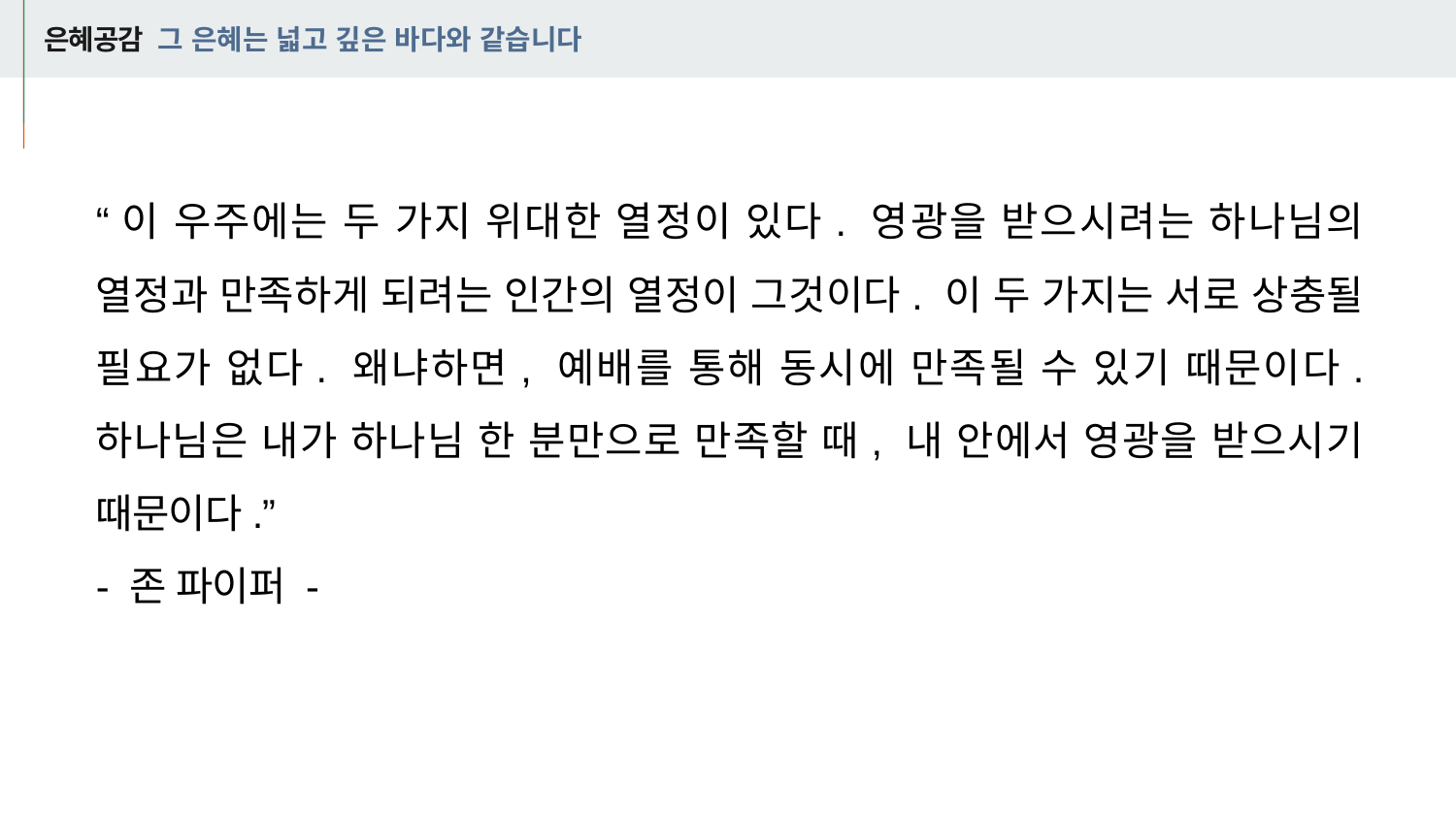

# 은혜공감  그 은혜는 넓고 깊은 바다와 같습니다
“이 우주에는 두 가지 위대한 열정이 있다. 영광을 받으시려는 하나님의 열정과 만족하게 되려는 인간의 열정이 그것이다. 이 두 가지는 서로 상충될 필요가 없다. 왜냐하면, 예배를 통해 동시에 만족될 수 있기 때문이다. 하나님은 내가 하나님 한 분만으로 만족할 때, 내 안에서 영광을 받으시기 때문이다.”
- 존 파이퍼 -